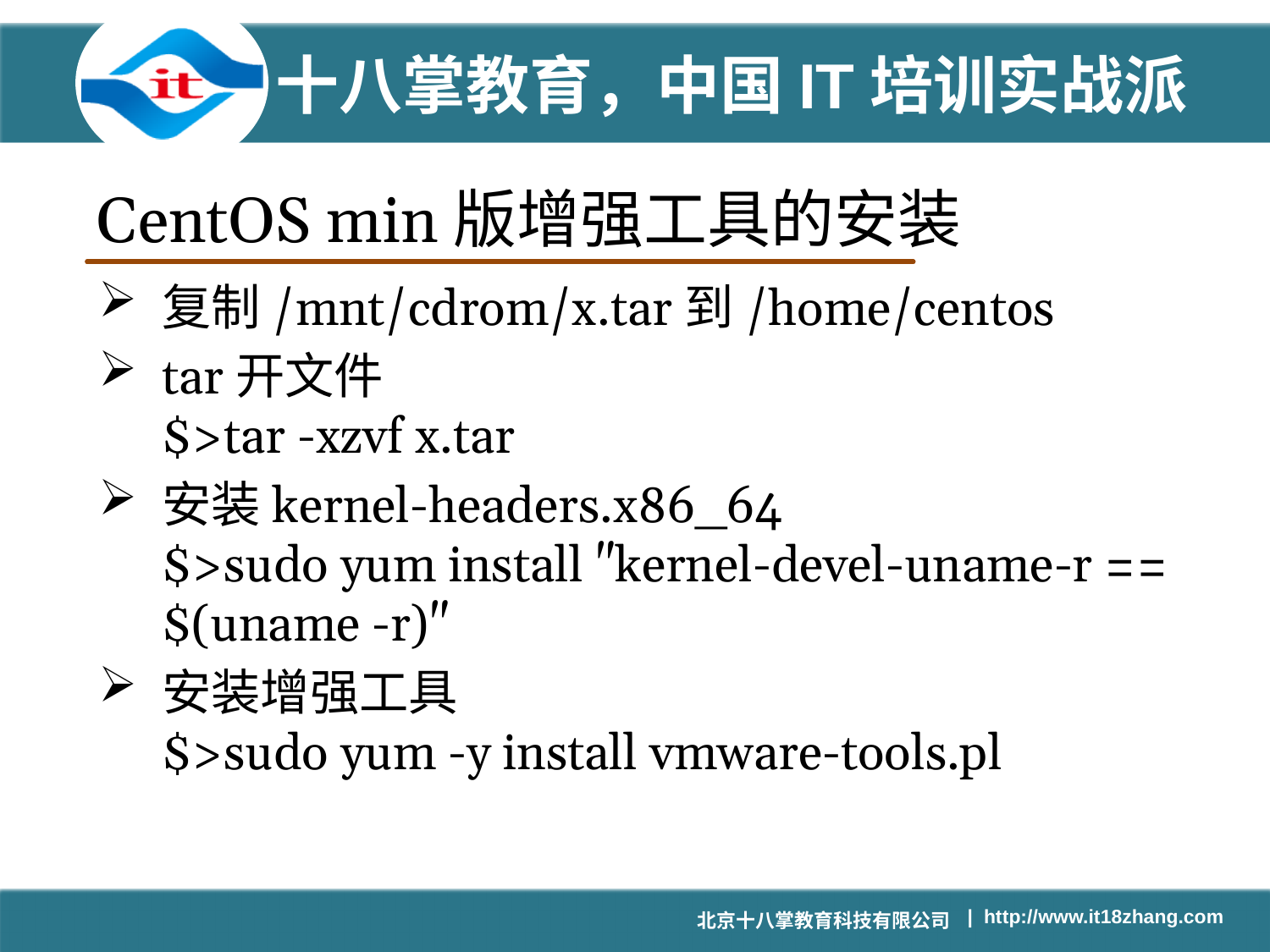

# CentOS min版增强工具的安装
复制/mnt/cdrom/x.tar到/home/centos
tar开文件
$>tar -xzvf x.tar
安装kernel-headers.x86_64
$>sudo yum install "kernel-devel-uname-r == $(uname -r)"
安装增强工具
$>sudo yum -y install vmware-tools.pl